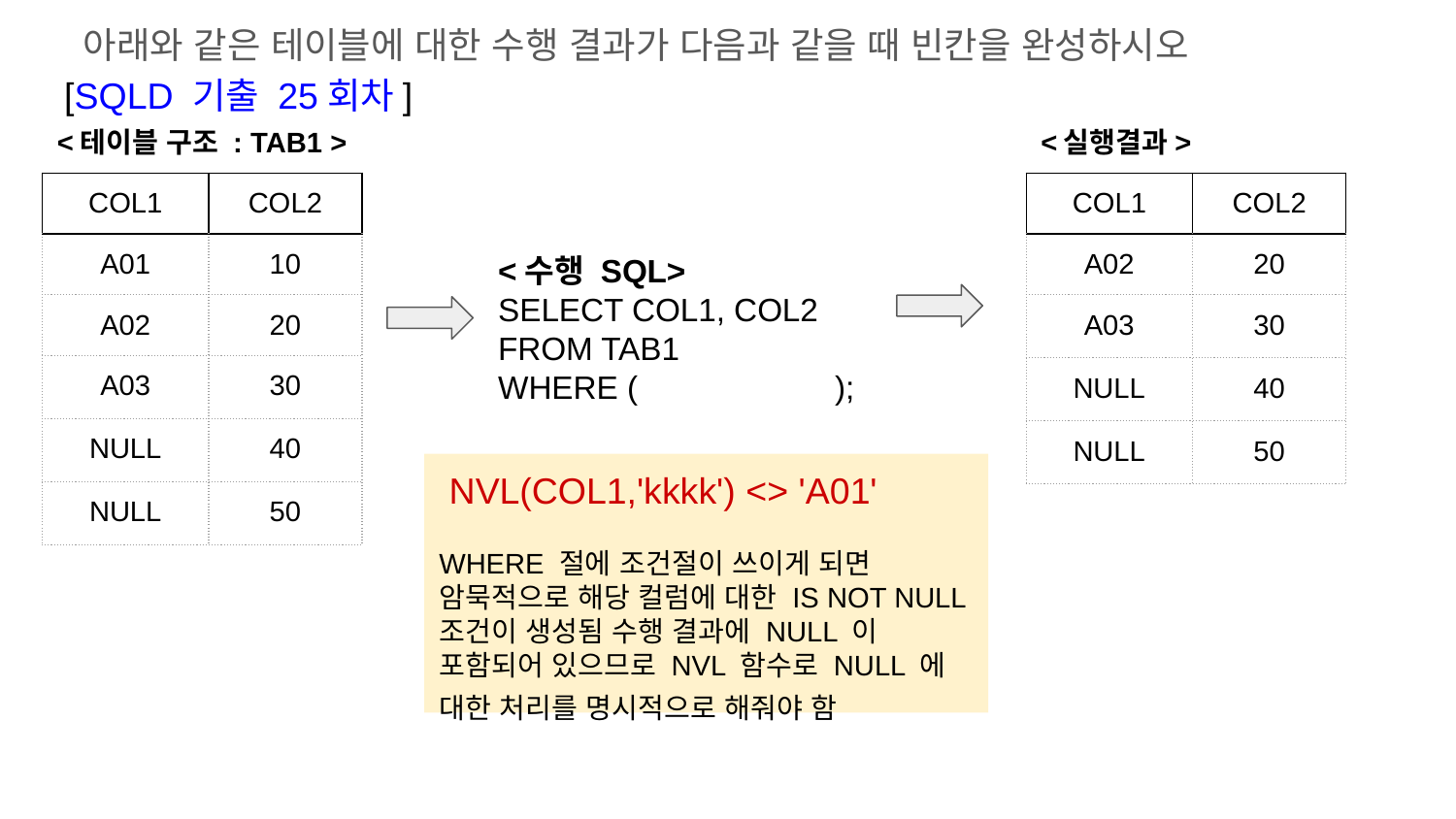

아래와 같은 테이블에 대한 수행 결과가 다음과 같을 때 빈칸을 완성하시오
[SQLD 기출 25회차]
| <테이블 구조 : TAB1 > |  |
| --- | --- |
| COL1 | COL2 |
| A01 | 10 |
| A02 | 20 |
| A03 | 30 |
| NULL | 40 |
| NULL | 50 |
| <실행결과> |  |
| --- | --- |
| COL1 | COL2 |
| A02 | 20 |
| A03 | 30 |
| NULL | 40 |
| NULL | 50 |
<수행 SQL>
SELECT COL1, COL2
FROM TAB1
WHERE (                      );

 NVL(COL1,'kkkk') <> 'A01'

WHERE 절에 조건절이 쓰이게 되면 암묵적으로 해당 컬럼에 대한 IS NOT NULL 조건이 생성됨 수행 결과에 NULL 이 포함되어 있으므로 NVL 함수로 NULL 에 대한 처리를 명시적으로 해줘야 함